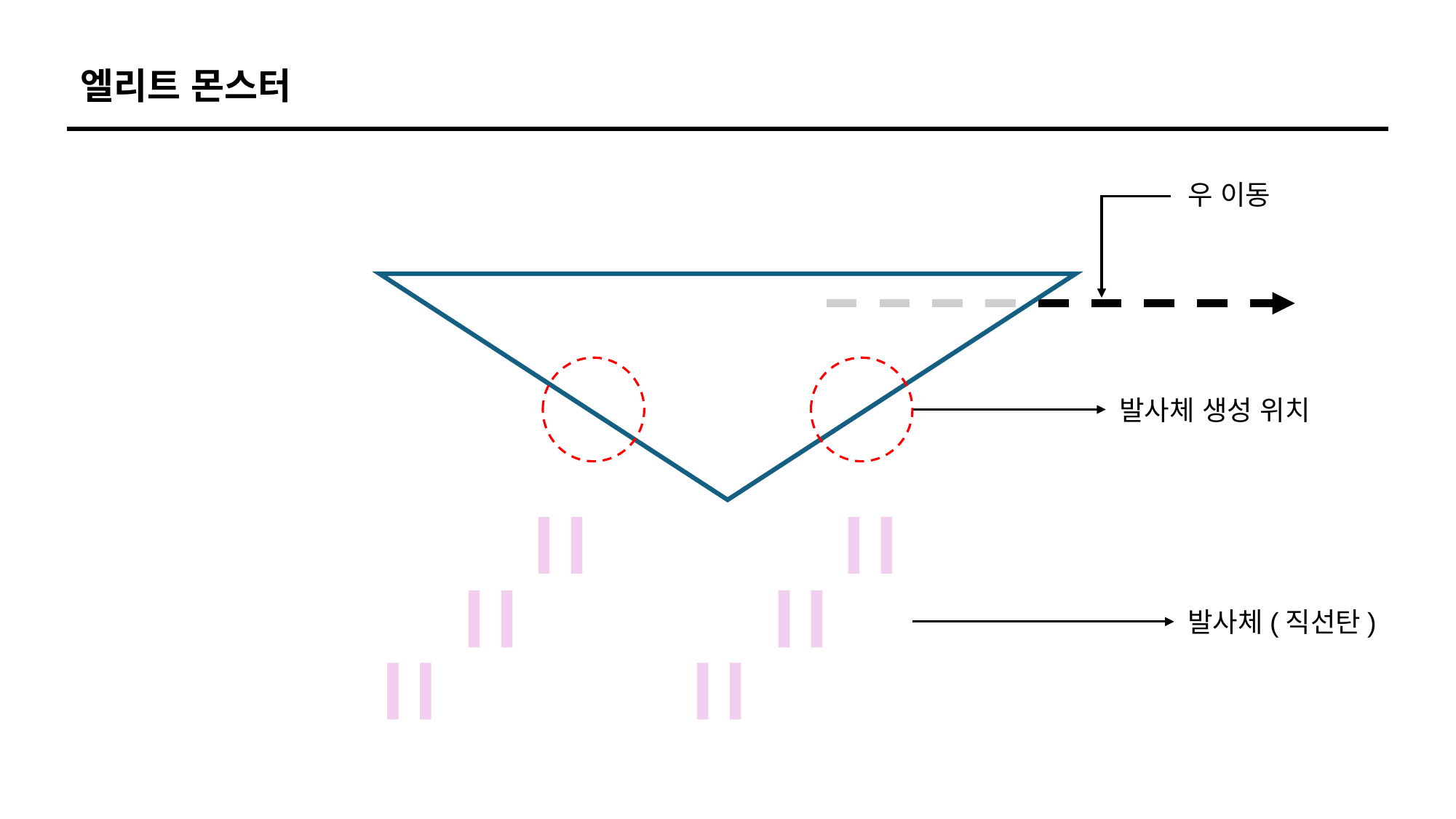

엘리트 몬스터
우 이동

발사체 생성 위치

발사체(직선탄)